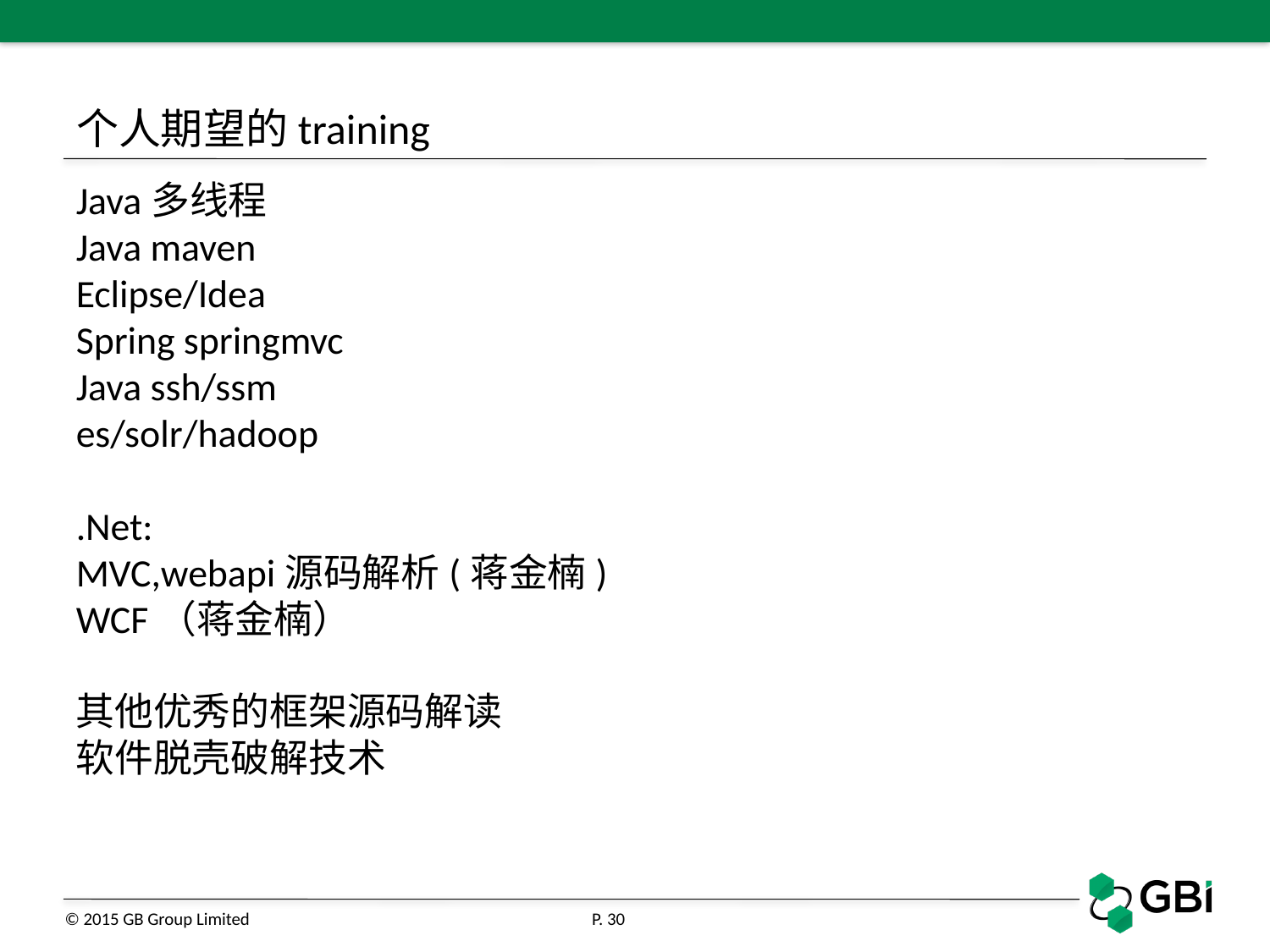

# 个人期望的training
Java多线程
Java maven
Eclipse/Idea
Spring springmvc
Java ssh/ssm
es/solr/hadoop

.Net:
MVC,webapi源码解析(蒋金楠)
WCF（蒋金楠）

其他优秀的框架源码解读
软件脱壳破解技术